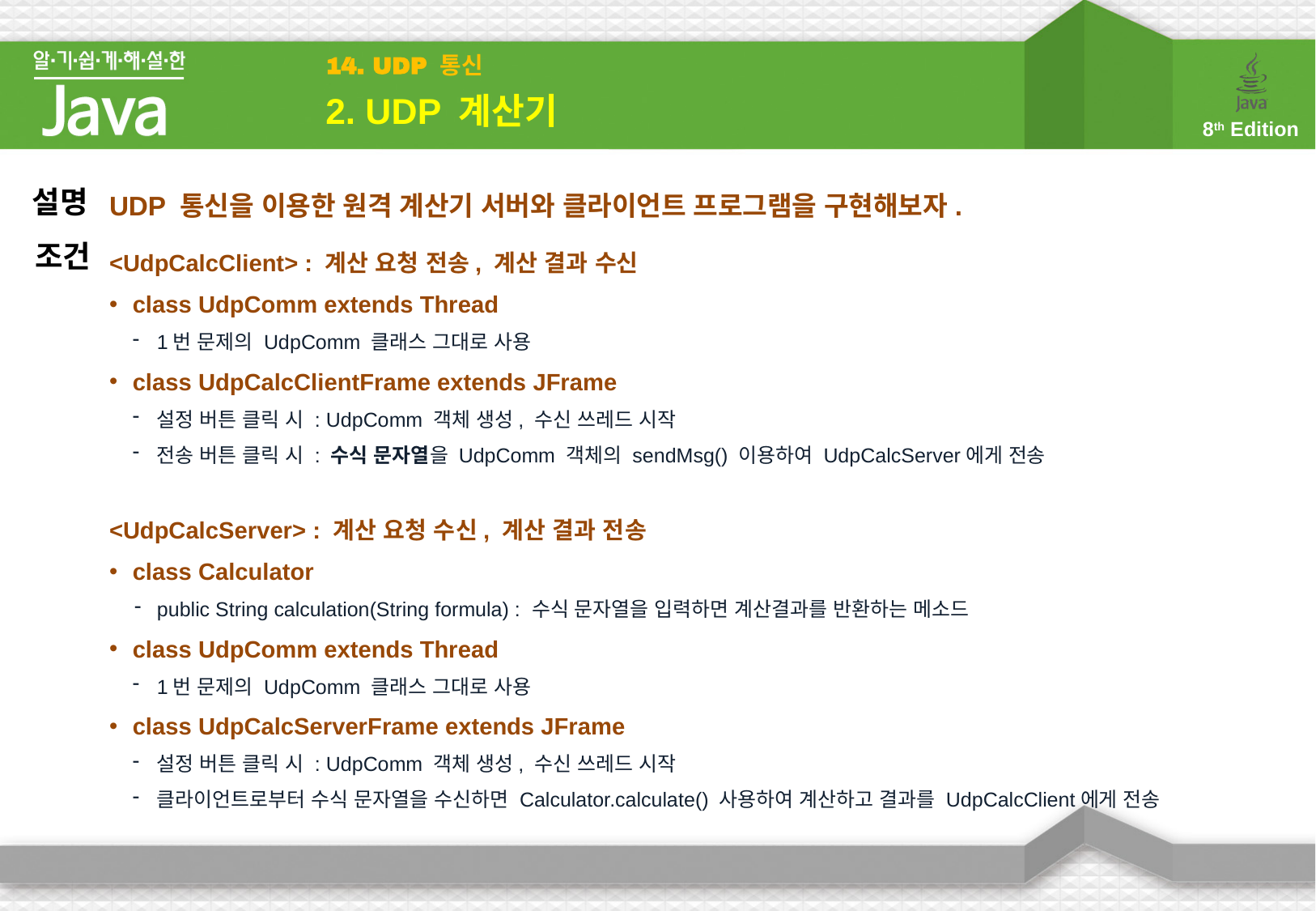

# 14. UDP 통신
2. UDP 계산기
UDP 통신을 이용한 원격 계산기 서버와 클라이언트 프로그램을 구현해보자.
설명
조건
<UdpCalcClient> : 계산 요청 전송, 계산 결과 수신
class UdpComm extends Thread
1번 문제의 UdpComm 클래스 그대로 사용
class UdpCalcClientFrame extends JFrame
설정 버튼 클릭 시 : UdpComm 객체 생성, 수신 쓰레드 시작
전송 버튼 클릭 시 : 수식 문자열을 UdpComm 객체의 sendMsg() 이용하여 UdpCalcServer에게 전송

<UdpCalcServer> : 계산 요청 수신, 계산 결과 전송
class Calculator
public String calculation(String formula) : 수식 문자열을 입력하면 계산결과를 반환하는 메소드
class UdpComm extends Thread
1번 문제의 UdpComm 클래스 그대로 사용
class UdpCalcServerFrame extends JFrame
설정 버튼 클릭 시 : UdpComm 객체 생성, 수신 쓰레드 시작
클라이언트로부터 수식 문자열을 수신하면 Calculator.calculate() 사용하여 계산하고 결과를 UdpCalcClient에게 전송